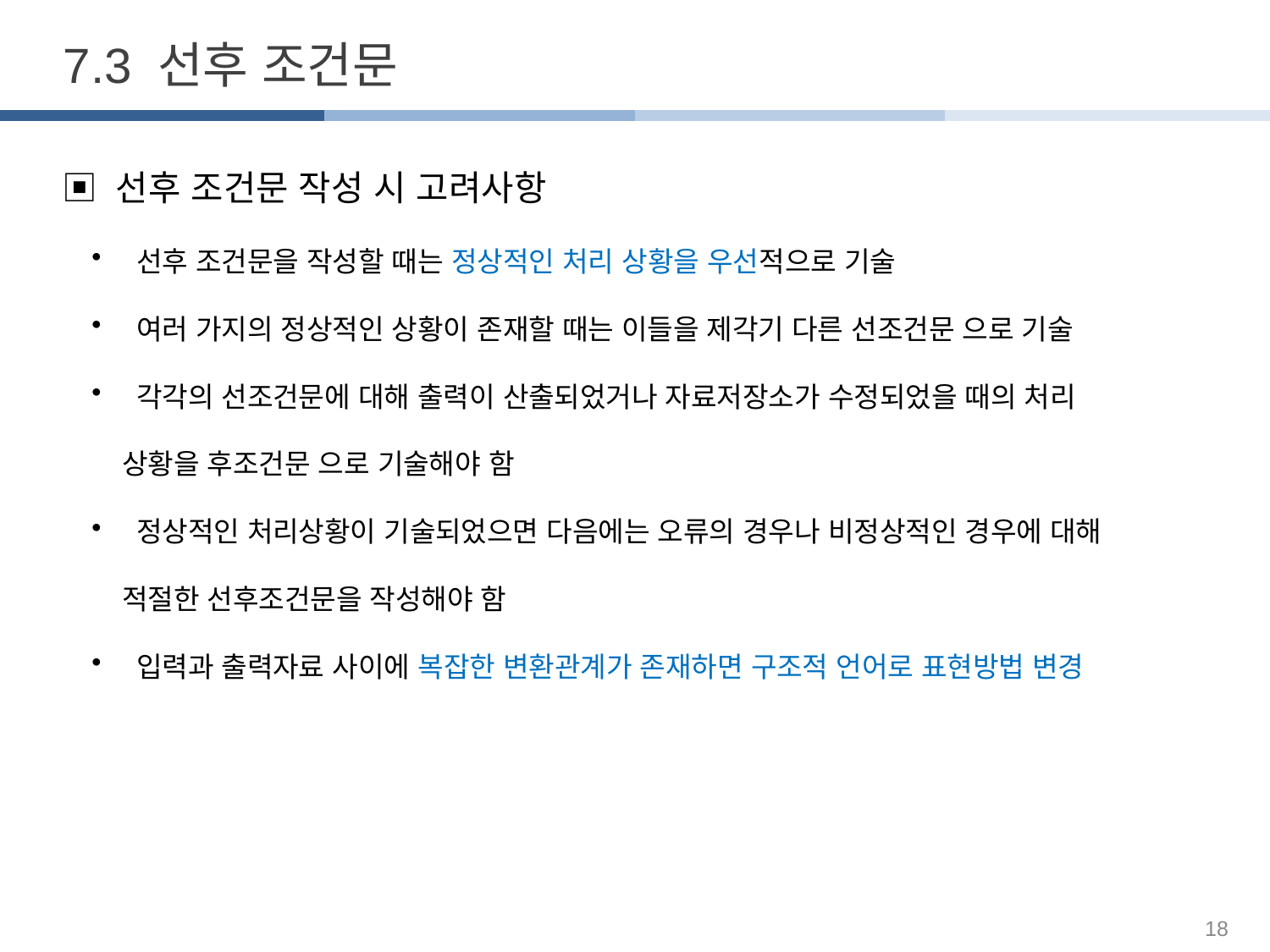

7.3 선후 조건문
▣ 선후 조건문 작성 시 고려사항
 선후 조건문을 작성할 때는 정상적인 처리 상황을 우선적으로 기술
 여러 가지의 정상적인 상황이 존재할 때는 이들을 제각기 다른 선조건문 으로 기술
 각각의 선조건문에 대해 출력이 산출되었거나 자료저장소가 수정되었을 때의 처리
   상황을 후조건문 으로 기술해야 함
 정상적인 처리상황이 기술되었으면 다음에는 오류의 경우나 비정상적인 경우에 대해
   적절한 선후조건문을 작성해야 함
 입력과 출력자료 사이에 복잡한 변환관계가 존재하면 구조적 언어로 표현방법 변경
18